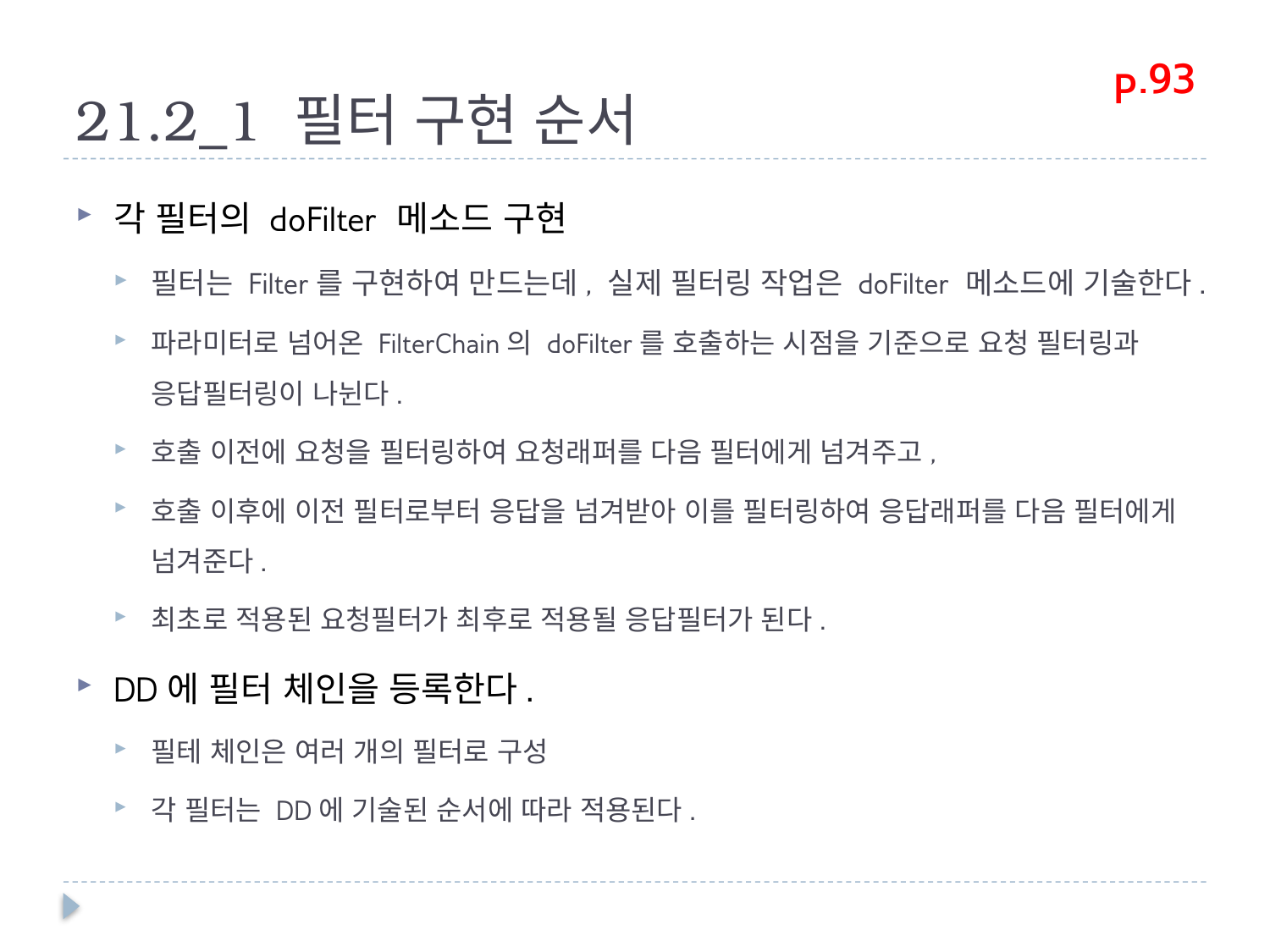

# 21.2_1 필터 구현 순서
p.93
각 필터의 doFilter 메소드 구현
필터는 Filter를 구현하여 만드는데, 실제 필터링 작업은 doFilter 메소드에 기술한다.
파라미터로 넘어온 FilterChain의 doFilter를 호출하는 시점을 기준으로 요청 필터링과 응답필터링이 나뉜다.
호출 이전에 요청을 필터링하여 요청래퍼를 다음 필터에게 넘겨주고,
호출 이후에 이전 필터로부터 응답을 넘겨받아 이를 필터링하여 응답래퍼를 다음 필터에게 넘겨준다.
최초로 적용된 요청필터가 최후로 적용될 응답필터가 된다.
DD에 필터 체인을 등록한다.
필테 체인은 여러 개의 필터로 구성
각 필터는 DD에 기술된 순서에 따라 적용된다.